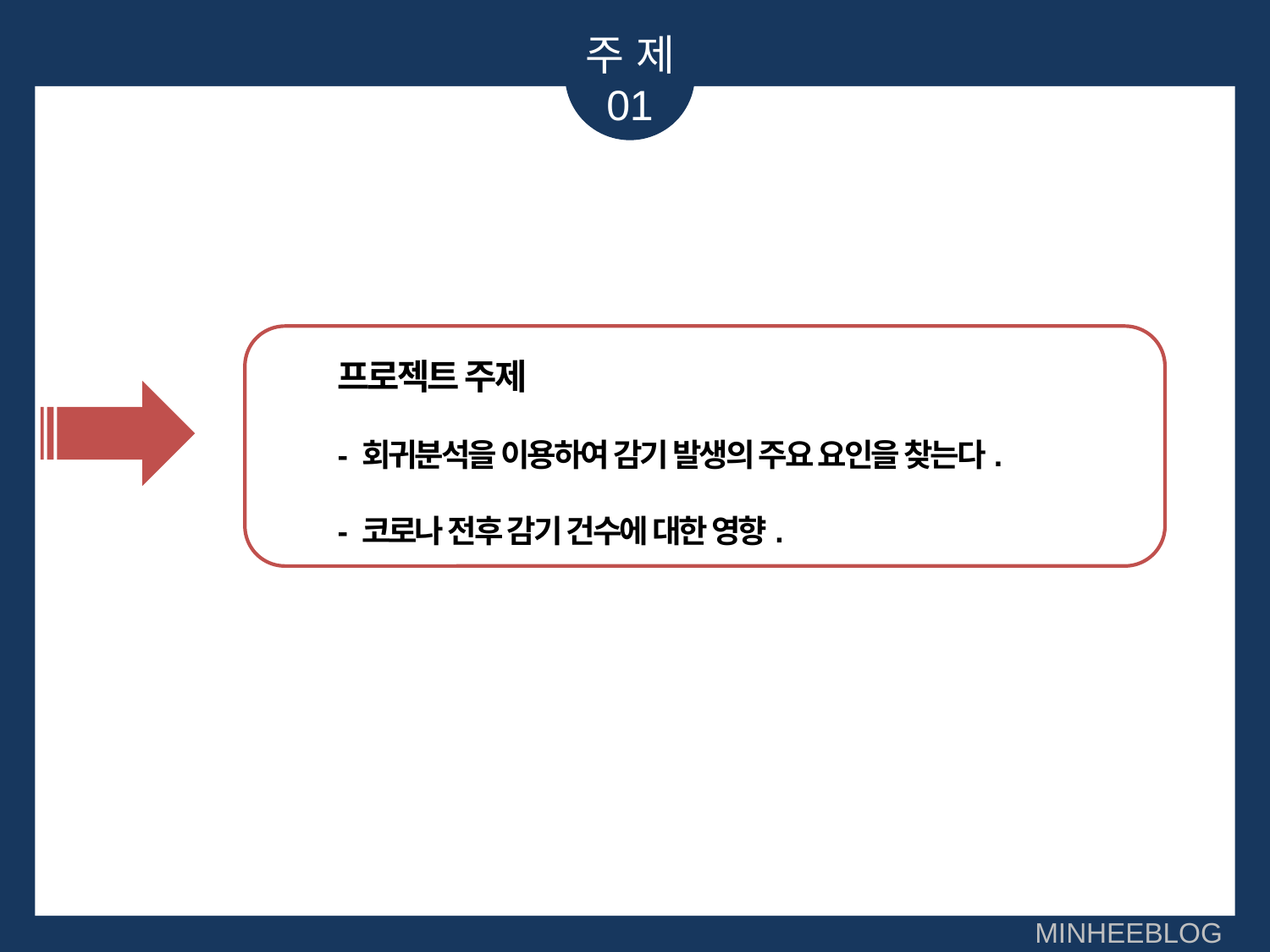

주 제
01

프로젝트 주제
- 회귀분석을 이용하여 감기 발생의 주요 요인을 찾는다.
- 코로나 전후 감기 건수에 대한 영향.

MINHEEBLOG